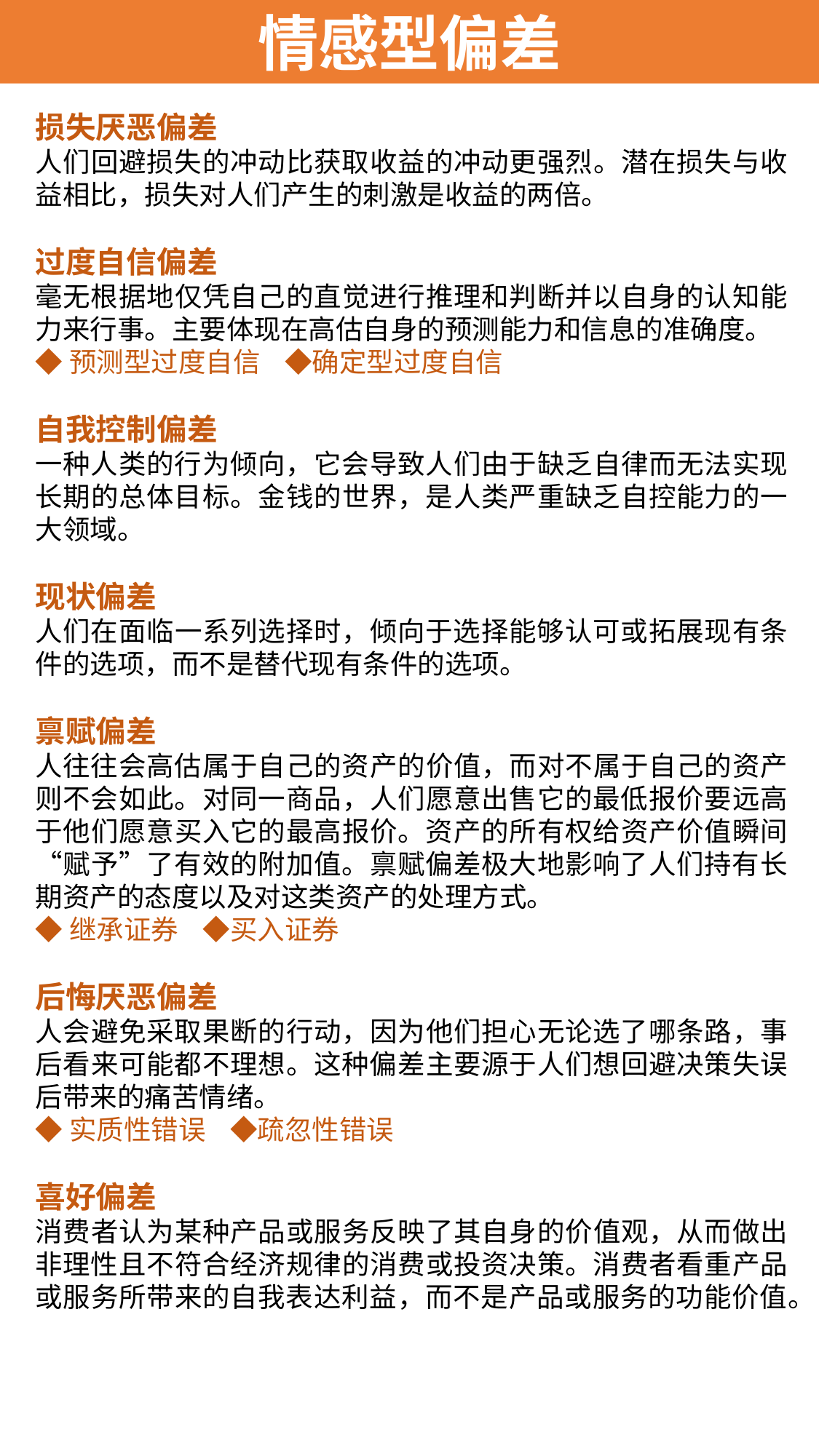

情感型偏差
损失厌恶偏差
人们回避损失的冲动比获取收益的冲动更强烈。潜在损失与收益相比，损失对人们产生的刺激是收益的两倍。

过度自信偏差
毫无根据地仅凭自己的直觉进行推理和判断并以自身的认知能力来行事。主要体现在高估自身的预测能力和信息的准确度。
◆预测型过度自信    ◆确定型过度自信

自我控制偏差
一种人类的行为倾向，它会导致人们由于缺乏自律而无法实现长期的总体目标。金钱的世界，是人类严重缺乏自控能力的一大领域。

现状偏差
人们在面临一系列选择时，倾向于选择能够认可或拓展现有条件的选项，而不是替代现有条件的选项。

禀赋偏差
人往往会高估属于自己的资产的价值，而对不属于自己的资产则不会如此。对同一商品，人们愿意出售它的最低报价要远高于他们愿意买入它的最高报价。资产的所有权给资产价值瞬间“赋予”了有效的附加值。禀赋偏差极大地影响了人们持有长期资产的态度以及对这类资产的处理方式。
◆继承证券    ◆买入证券

后悔厌恶偏差
人会避免采取果断的行动，因为他们担心无论选了哪条路，事后看来可能都不理想。这种偏差主要源于人们想回避决策失误后带来的痛苦情绪。
◆实质性错误    ◆疏忽性错误

喜好偏差
消费者认为某种产品或服务反映了其自身的价值观，从而做出非理性且不符合经济规律的消费或投资决策。消费者看重产品或服务所带来的自我表达利益，而不是产品或服务的功能价值。